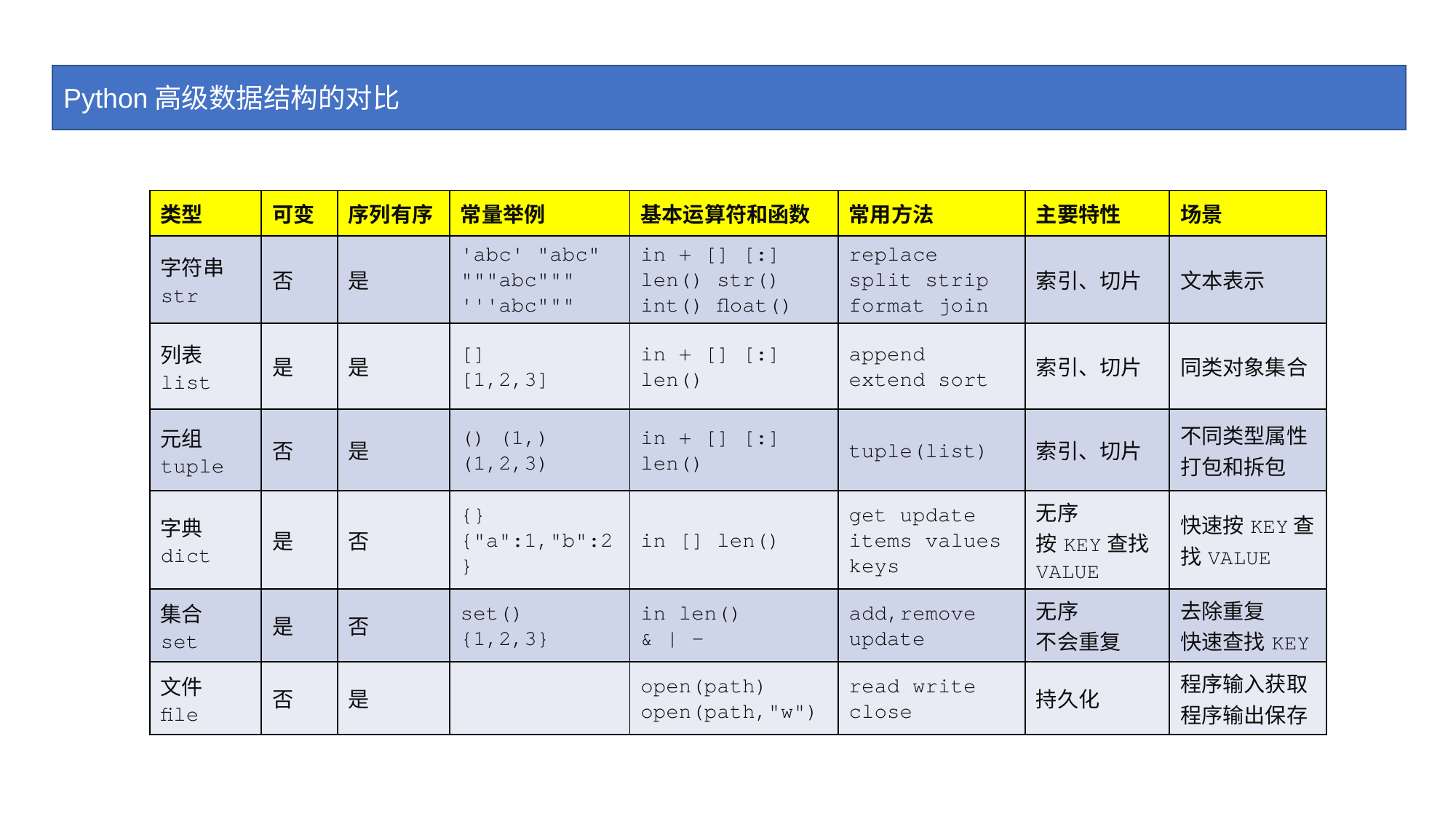

Python高级数据结构的对比
| 类型 | 可变 | 序列有序 | 常量举例 | 基本运算符和函数 | 常用方法 | 主要特性 | 场景 |
| --- | --- | --- | --- | --- | --- | --- | --- |
| 字符串str | 否 | 是 | 'abc' "abc" """abc""" '''abc""" | in + [] [:] len() str() int() float() | replace split strip format join | 索引、切片 | 文本表示 |
| 列表 list | 是 | 是 | [] [1,2,3] | in + [] [:] len() | append extend sort | 索引、切片 | 同类对象集合 |
| 元组 tuple | 否 | 是 | () (1,) (1,2,3) | in + [] [:] len() | tuple(list) | 索引、切片 | 不同类型属性打包和拆包 |
| 字典 dict | 是 | 否 | {} {"a":1,"b":2} | in [] len() | get update items values keys | 无序 按KEY查找VALUE | 快速按KEY查找VALUE |
| 集合 set | 是 | 否 | set() {1,2,3} | in len() & | - | add,remove update | 无序 不会重复 | 去除重复 快速查找KEY |
| 文件 file | 否 | 是 |  | open(path) open(path,"w") | read write close | 持久化 | 程序输入获取 程序输出保存 |